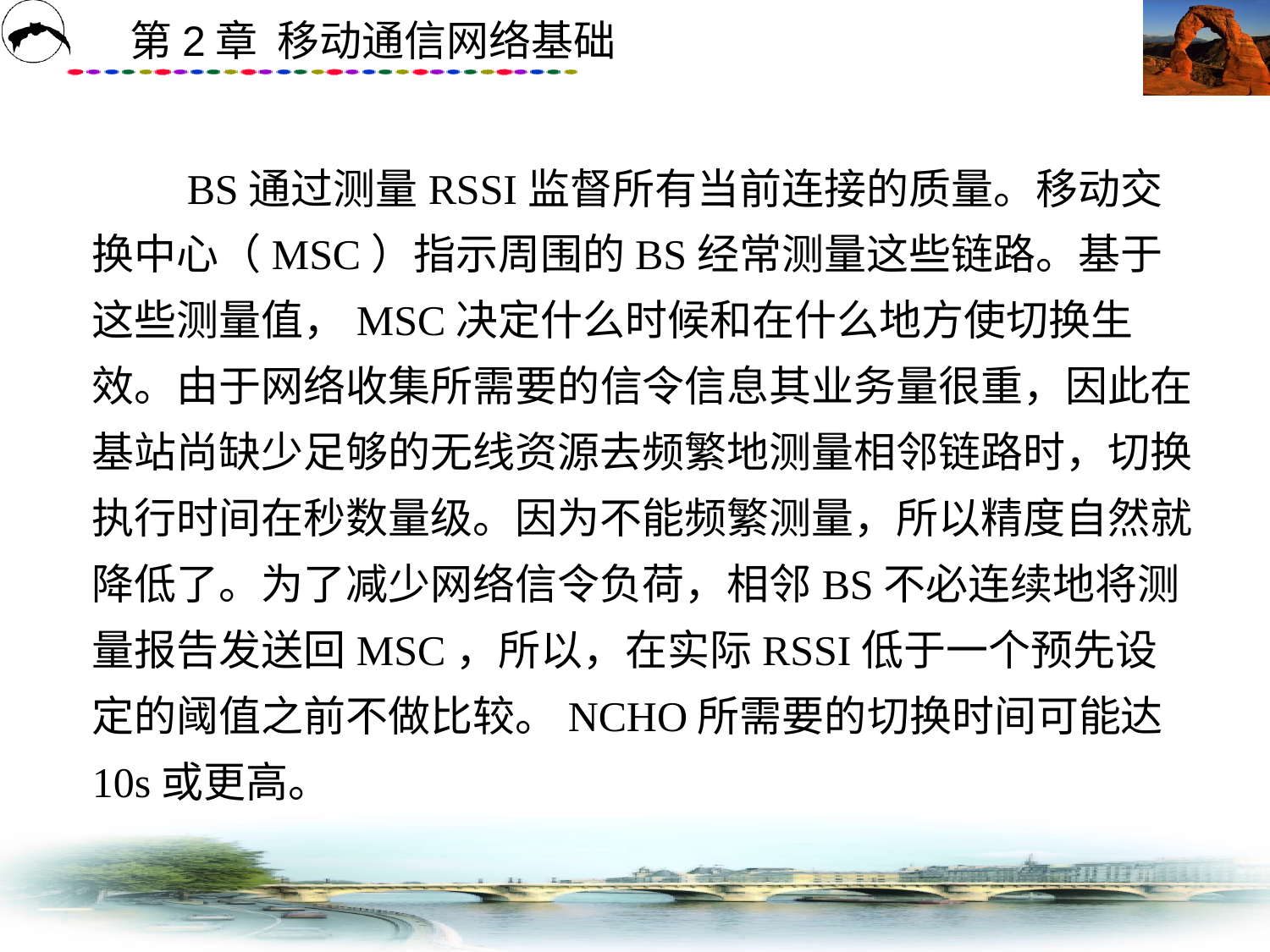

# BS通过测量RSSI监督所有当前连接的质量。移动交换中心（MSC）指示周围的BS经常测量这些链路。基于这些测量值，MSC决定什么时候和在什么地方使切换生效。由于网络收集所需要的信令信息其业务量很重，因此在基站尚缺少足够的无线资源去频繁地测量相邻链路时，切换执行时间在秒数量级。因为不能频繁测量，所以精度自然就降低了。为了减少网络信令负荷，相邻BS不必连续地将测量报告发送回MSC，所以，在实际RSSI低于一个预先设定的阈值之前不做比较。NCHO所需要的切换时间可能达10s或更高。